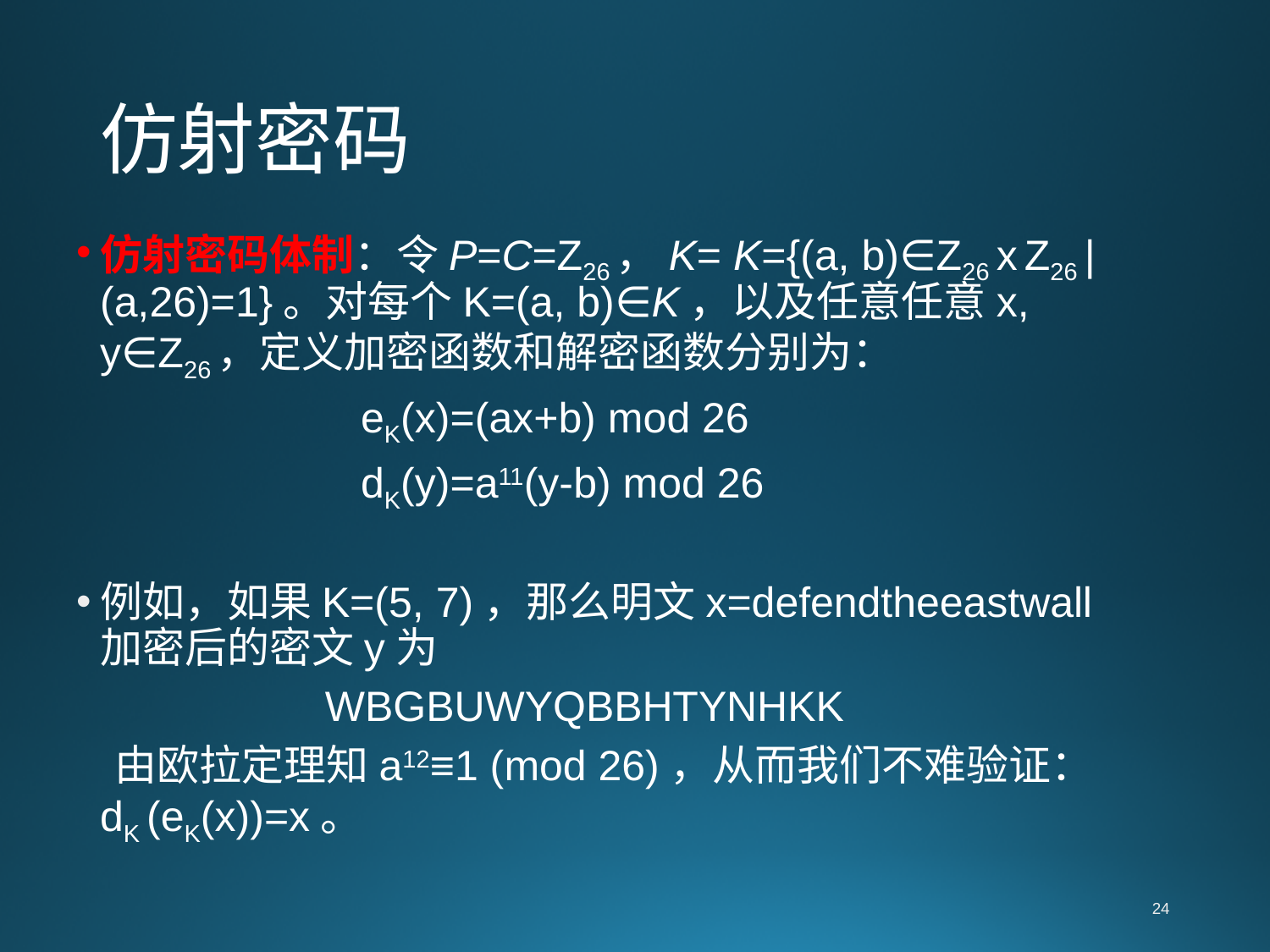

# 仿射密码
仿射密码体制：令P=C=Z26，K= K={(a, b)∈Z26 x Z26 |(a,26)=1}。对每个K=(a, b)∈K，以及任意任意x, y∈Z26，定义加密函数和解密函数分别为：
                        eK(x)=(ax+b) mod 26
                        dK(y)=a11(y-b) mod 26

例如，如果K=(5, 7)，那么明文x=defendtheeastwall加密后的密文y为
                     WBGBUWYQBBHTYNHKK
   由欧拉定理知a12≡1 (mod 26)，从而我们不难验证：dK (eK(x))=x。

24